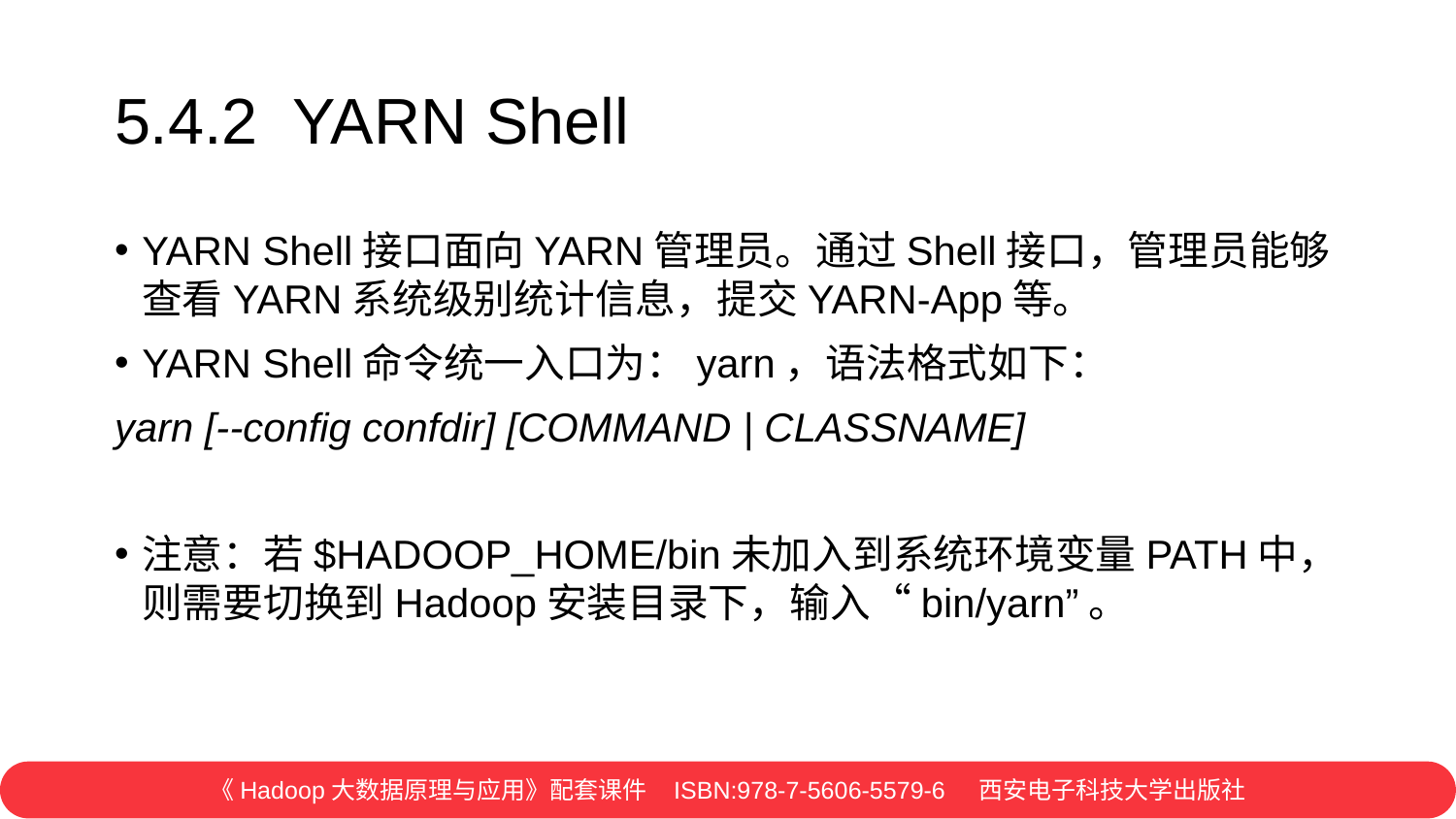

# 5.4.2  YARN Shell
YARN Shell接口面向YARN管理员。通过Shell接口，管理员能够查看YARN系统级别统计信息，提交YARN-App等。
YARN Shell命令统一入口为：yarn，语法格式如下：
yarn [--config confdir] [COMMAND | CLASSNAME]

注意：若$HADOOP_HOME/bin未加入到系统环境变量PATH中，则需要切换到Hadoop安装目录下，输入“bin/yarn”。